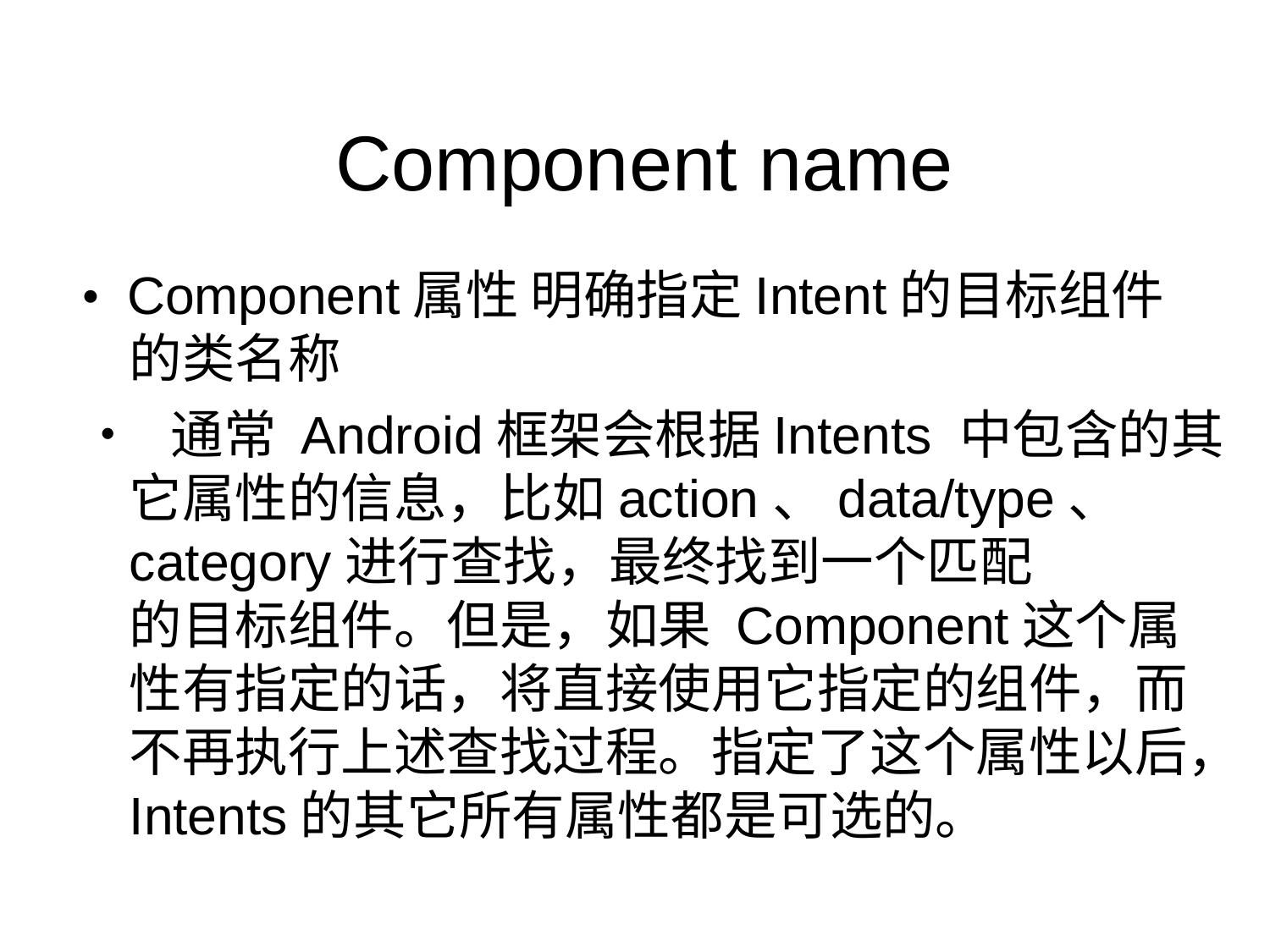

Component name

•  Component属性 明确指定Intent的目标组件
	的类名称
•  通常 Android框架会根据Intents 中包含的其
	它属性的信息，比如action、data/type、
	category进行查找，最终找到一个匹配
	的目标组件。但是，如果 Component这个属
	性有指定的话，将直接使用它指定的组件，而
	不再执行上述查找过程。指定了这个属性以后，
	Intents的其它所有属性都是可选的。